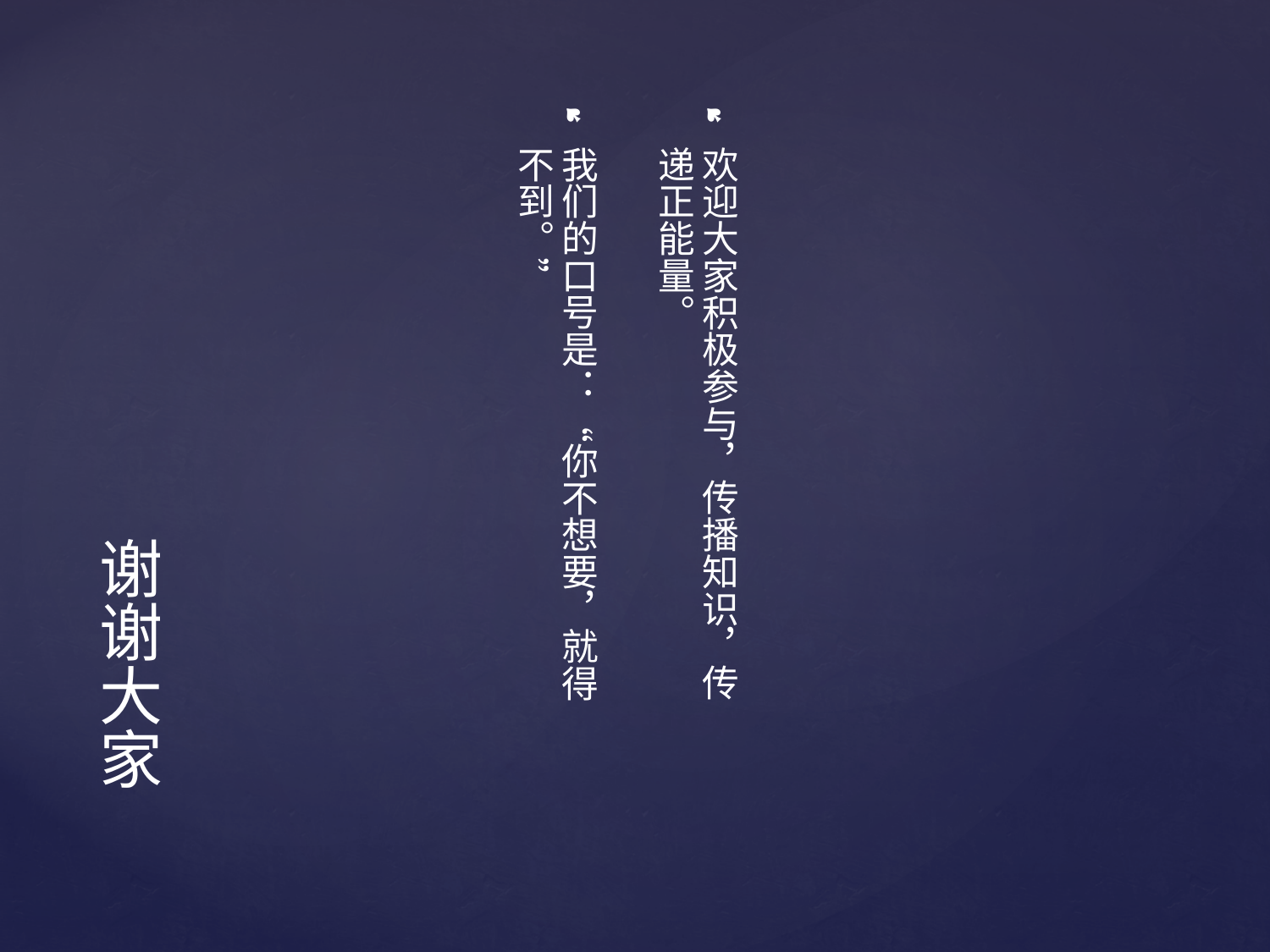

# 谢谢大家
欢迎大家积极参与，传播知识，传递正能量。
我们的口号是：“你不想要，就得不到。”